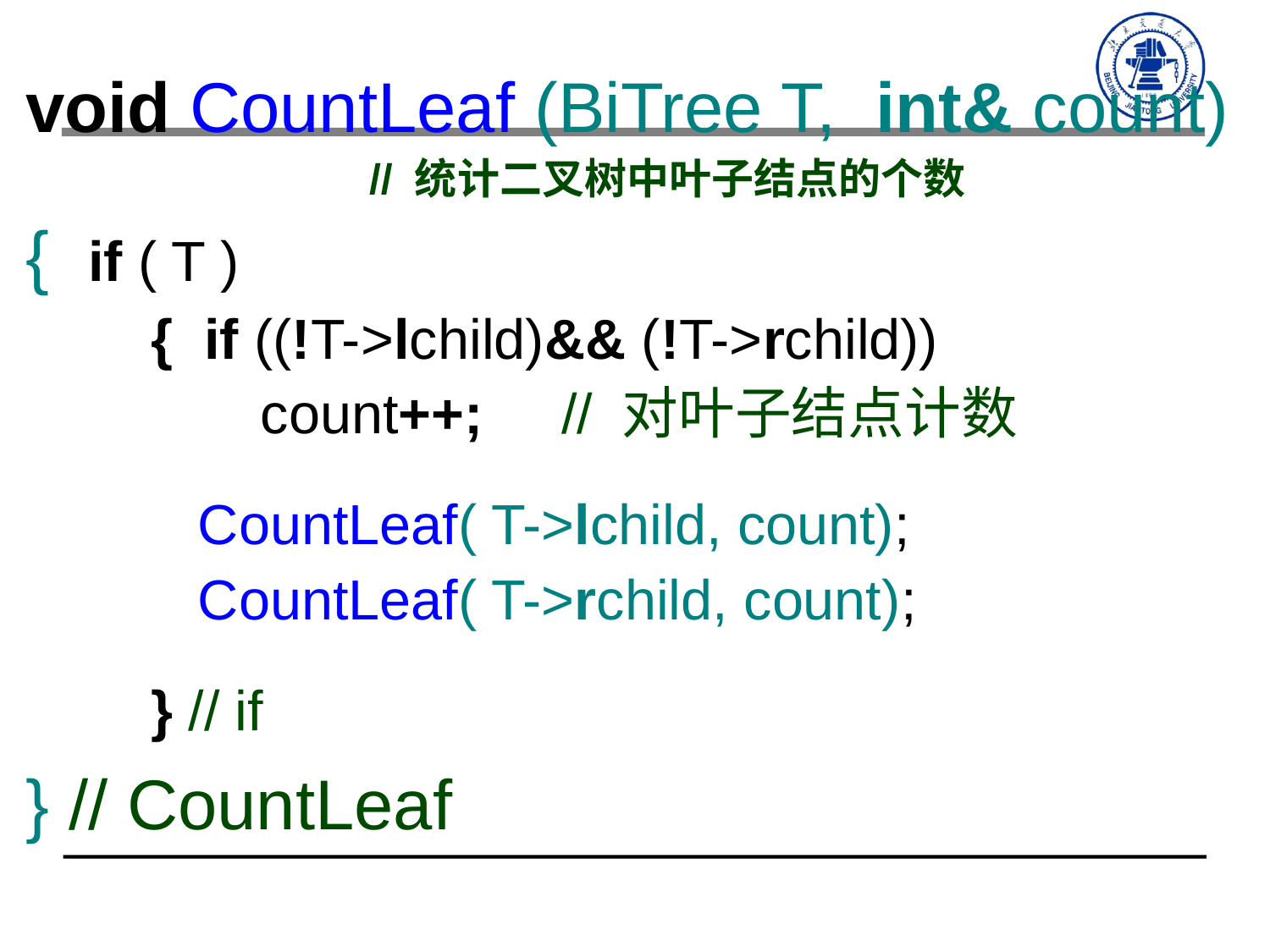

void CountLeaf (BiTree T,  int& count)
                             // 统计二叉树中叶子结点的个数
{  if ( T )
        {  if ((!T->lchild)&& (!T->rchild))
               count++;     // 对叶子结点计数

           ……

        } // if
} // CountLeaf
CountLeaf( T->lchild, count);
CountLeaf( T->rchild, count);